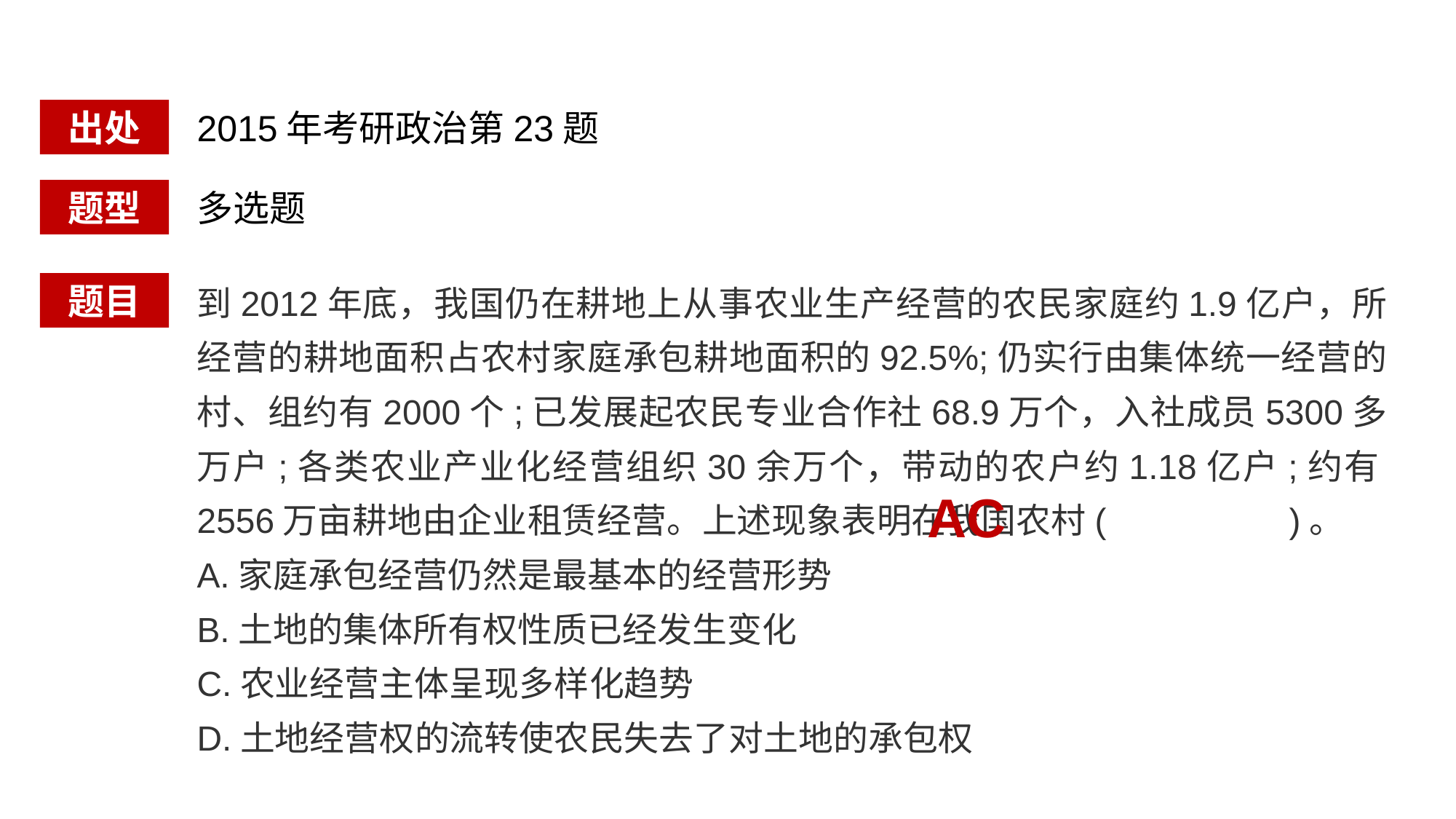

出处
2015年考研政治第23题
题型
多选题
到2012年底，我国仍在耕地上从事农业生产经营的农民家庭约1.9亿户，所经营的耕地面积占农村家庭承包耕地面积的92.5%;仍实行由集体统一经营的村、组约有2000个;已发展起农民专业合作社68.9万个，入社成员5300多万户;各类农业产业化经营组织30余万个，带动的农户约1.18亿户;约有2556万亩耕地由企业租赁经营。上述现象表明在我国农村(                   )。
A.家庭承包经营仍然是最基本的经营形势
B.土地的集体所有权性质已经发生变化
C.农业经营主体呈现多样化趋势
D.土地经营权的流转使农民失去了对土地的承包权
题目
AC